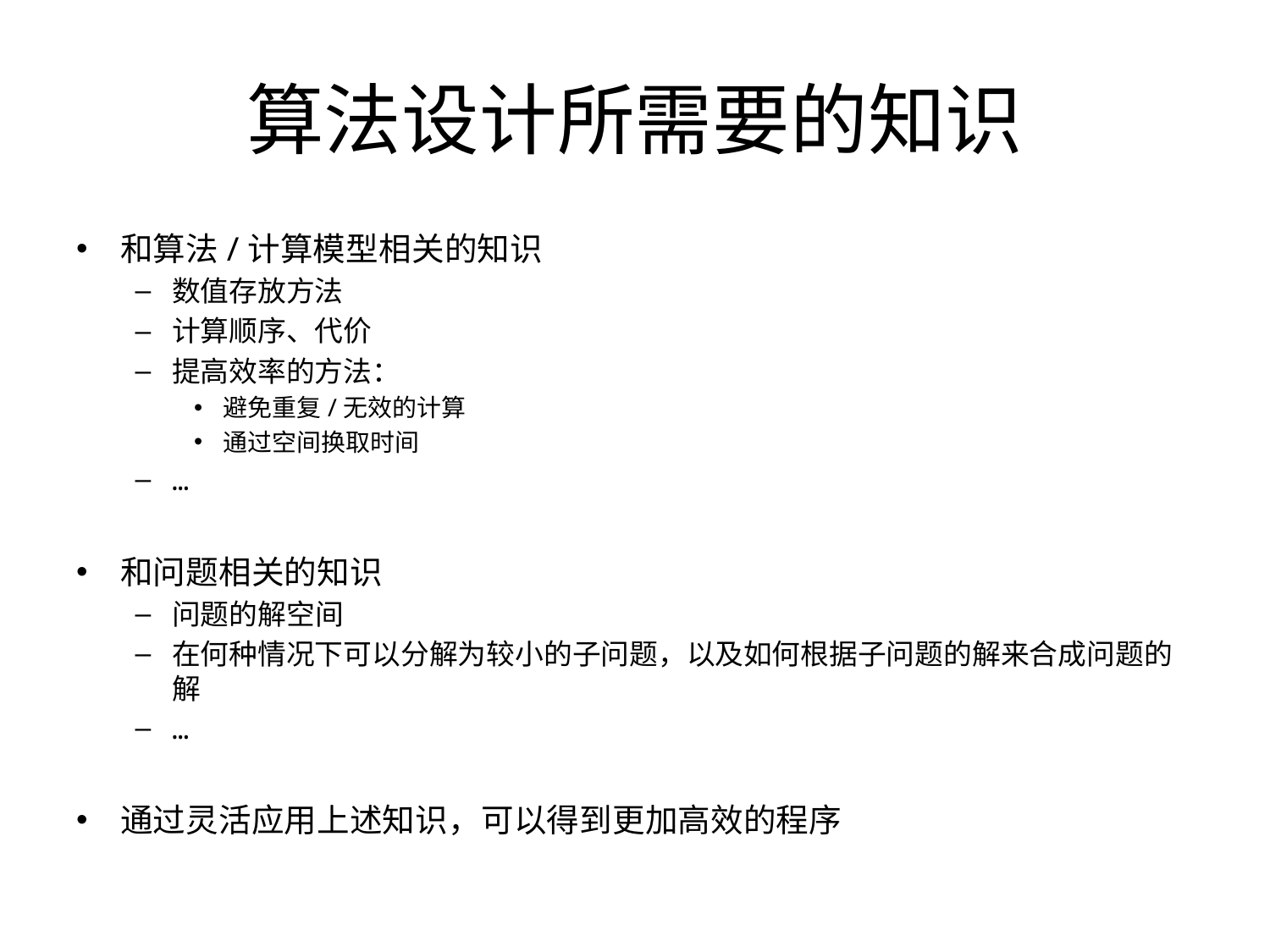

# 算法设计所需要的知识
和算法/计算模型相关的知识
数值存放方法
计算顺序、代价
提高效率的方法：
避免重复/无效的计算
通过空间换取时间
…

和问题相关的知识
问题的解空间
在何种情况下可以分解为较小的子问题，以及如何根据子问题的解来合成问题的解
…

通过灵活应用上述知识，可以得到更加高效的程序